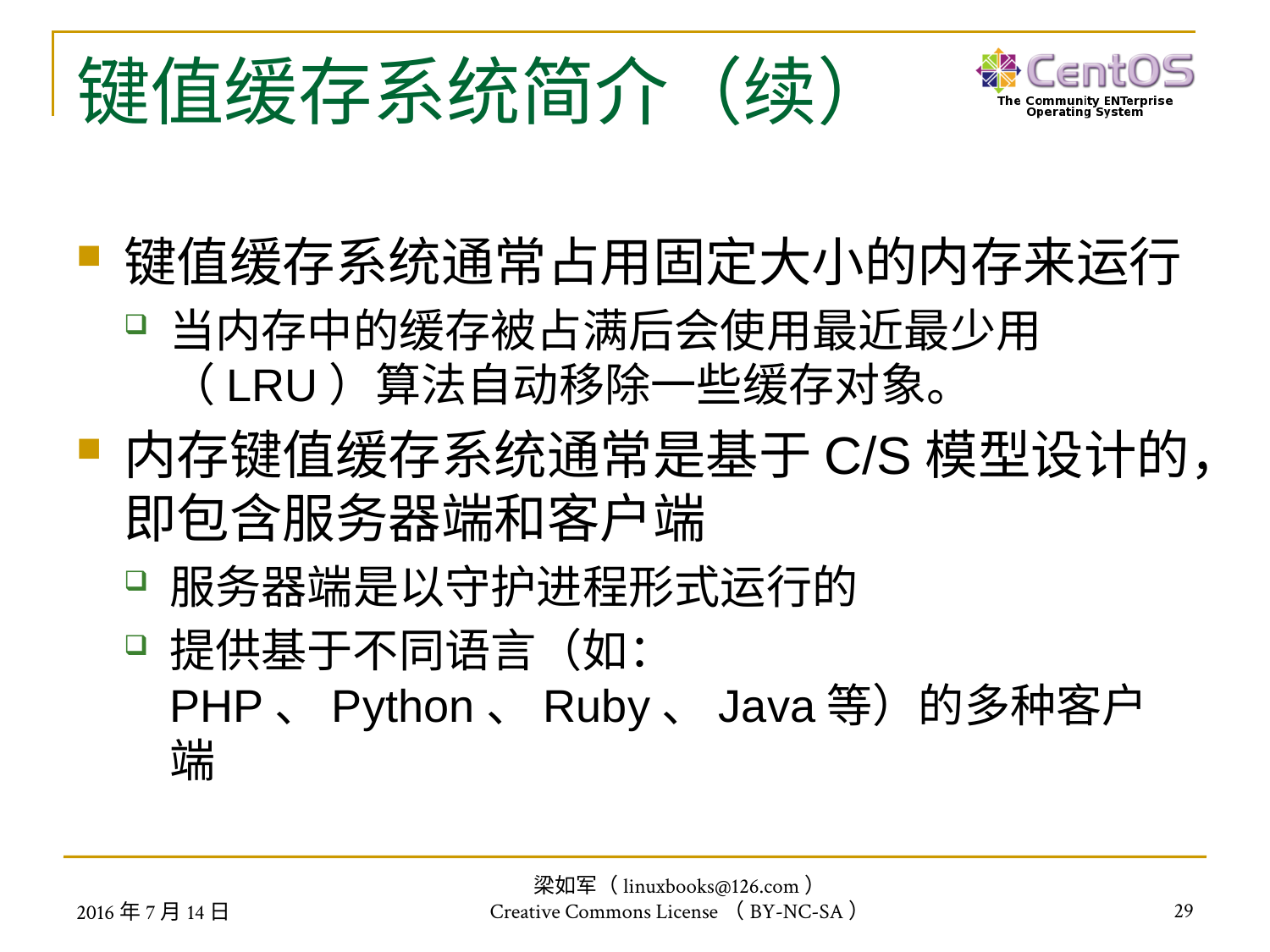

# 键值缓存系统简介（续）
键值缓存系统通常占用固定大小的内存来运行
当内存中的缓存被占满后会使用最近最少用（LRU）算法自动移除一些缓存对象。
内存键值缓存系统通常是基于C/S模型设计的，即包含服务器端和客户端
服务器端是以守护进程形式运行的
提供基于不同语言（如：PHP、Python、Ruby、Java等）的多种客户端

梁如军（linuxbooks@126.com）
Creative Commons License（BY-NC-SA）
2016年7月14日
29